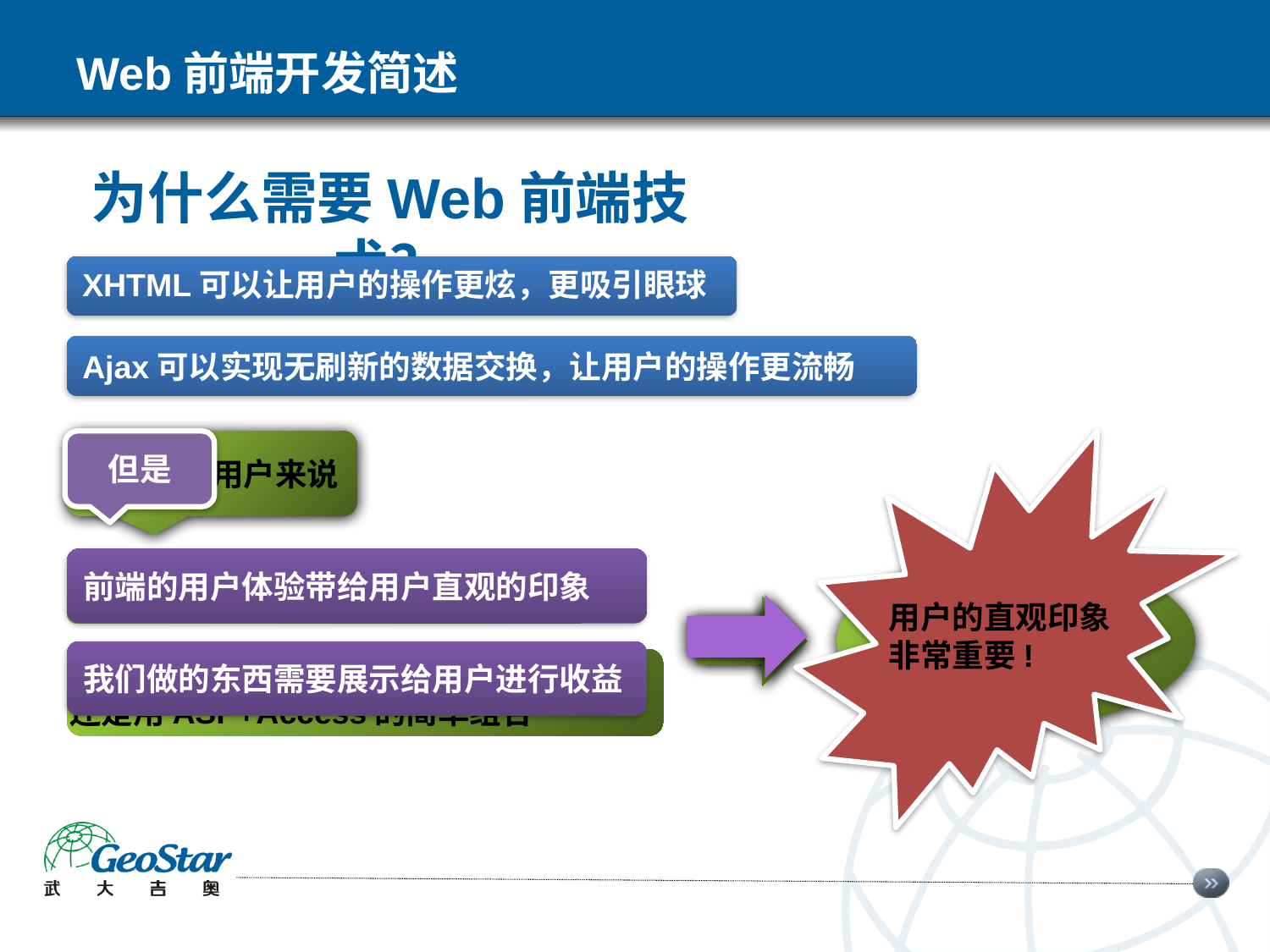

# Web前端开发简述
为什么需要Web前端技术？
XHTML可以让用户的操作更炫，更吸引眼球
Ajax可以实现无刷新的数据交换，让用户的操作更流畅
对于普通用户来说
但是
用户的直观印象
非常重要!
前端的用户体验带给用户直观的印象
没有太明显的区别
一个网站是否专业、功能是否强大

我们做的东西需要展示给用户进行收益
服务器端是用J2EE+Oracle的强大组合，
还是用ASP+Access的简单组合